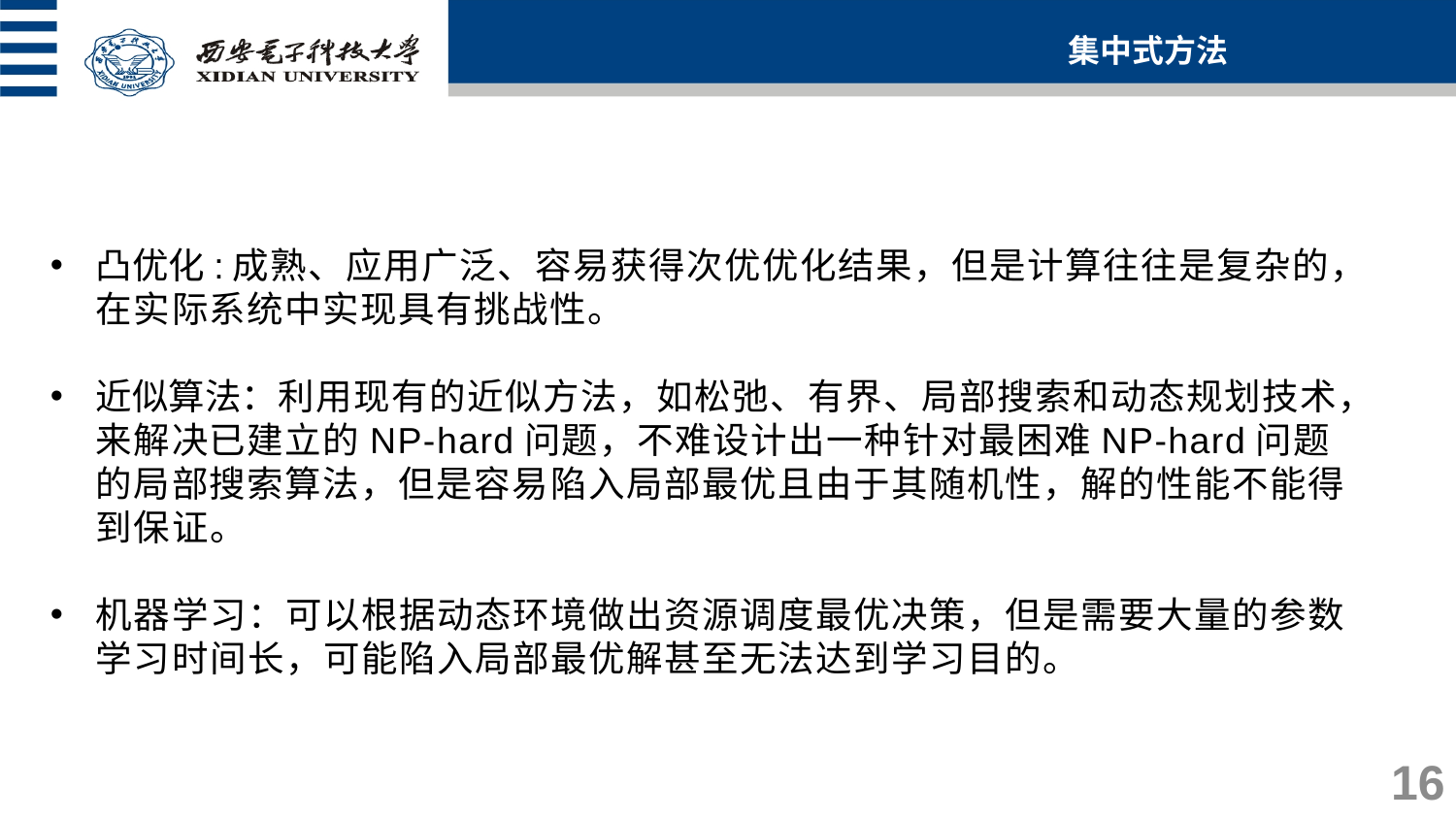

# 集中式方法

凸优化:成熟、应用广泛、容易获得次优优化结果，但是计算往往是复杂的，在实际系统中实现具有挑战性。

近似算法：利用现有的近似方法，如松弛、有界、局部搜索和动态规划技术，来解决已建立的NP-hard问题，不难设计出一种针对最困难NP-hard问题的局部搜索算法，但是容易陷入局部最优且由于其随机性，解的性能不能得到保证。

机器学习：可以根据动态环境做出资源调度最优决策，但是需要大量的参数学习时间长，可能陷入局部最优解甚至无法达到学习目的。

16